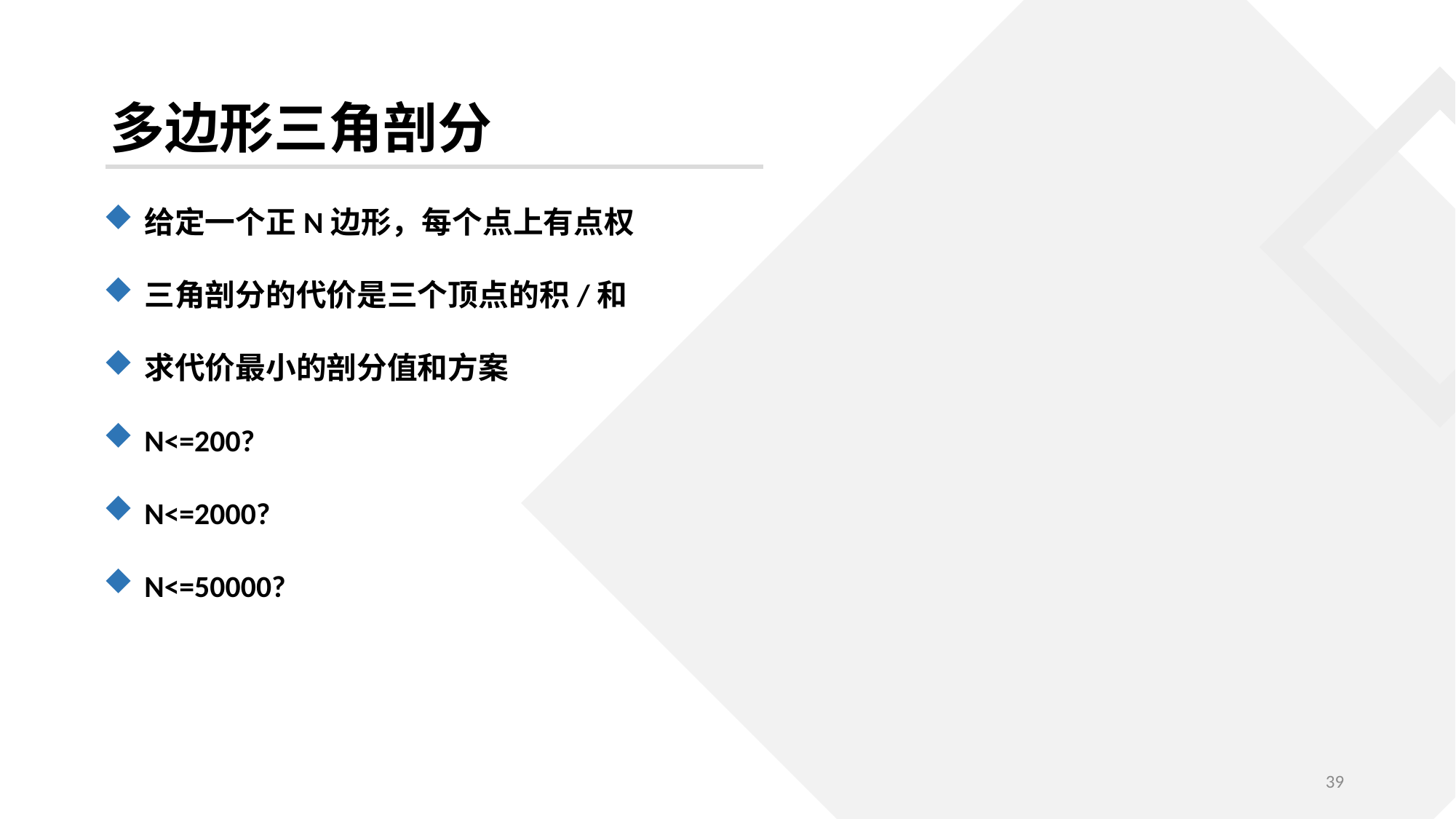

多边形三角剖分
给定一个正N边形，每个点上有点权

三角剖分的代价是三个顶点的积/和

求代价最小的剖分值和方案

N<=200?

N<=2000?

N<=50000?
39